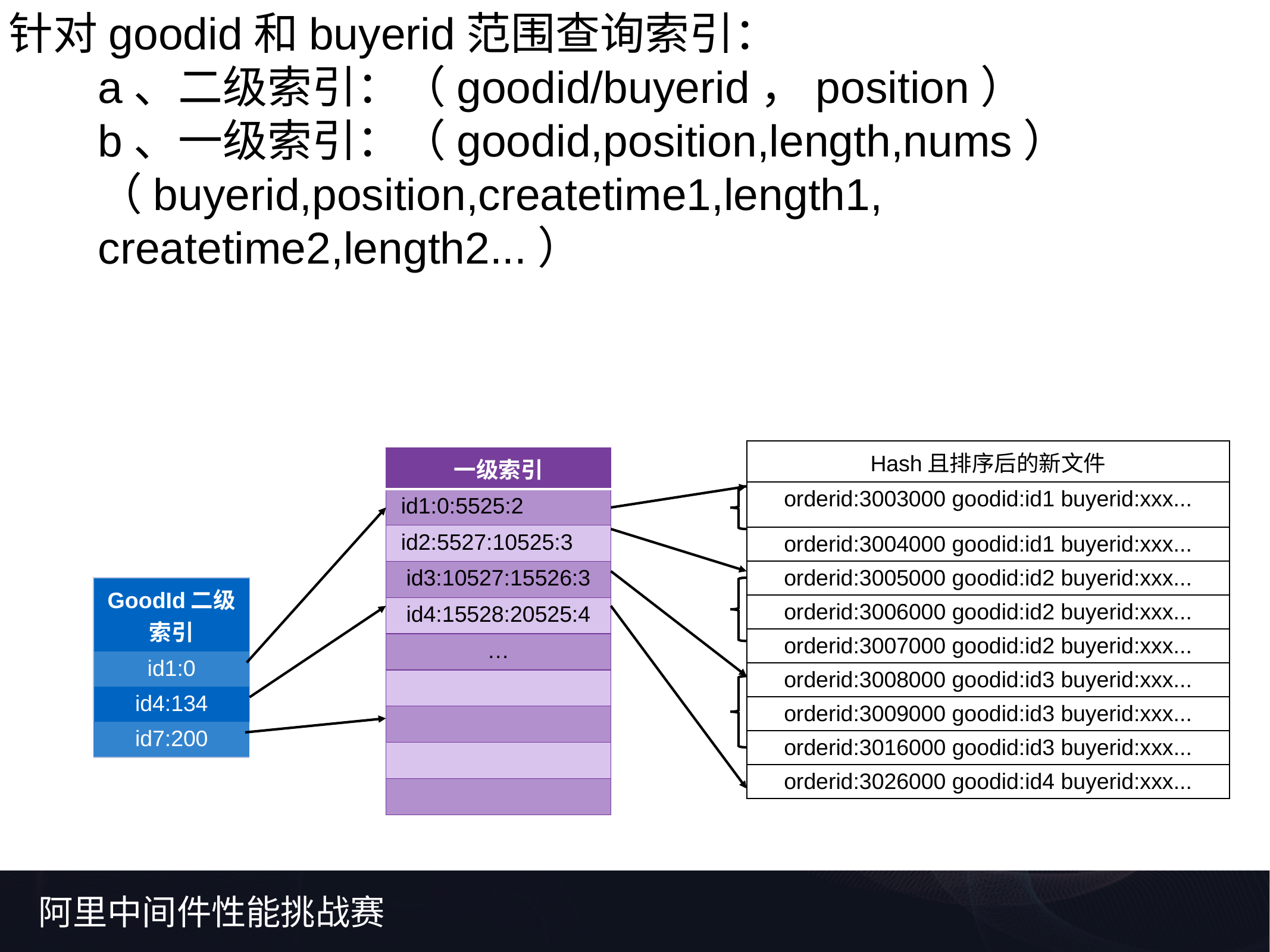

针对goodid和buyerid范围查询索引：
	a、二级索引：（goodid/buyerid，position）
	b、一级索引：（goodid,position,length,nums）
	（buyerid,position,createtime1,length1,
	createtime2,length2...）

| Hash且排序后的新文件 |
| --- |
| orderid:3003000 goodid:id1 buyerid:xxx... |
| orderid:3004000 goodid:id1 buyerid:xxx... |
| orderid:3005000 goodid:id2 buyerid:xxx... |
| orderid:3006000 goodid:id2 buyerid:xxx... |
| orderid:3007000 goodid:id2 buyerid:xxx... |
| orderid:3008000 goodid:id3 buyerid:xxx... |
| orderid:3009000 goodid:id3 buyerid:xxx... |
| orderid:3016000 goodid:id3 buyerid:xxx... |
| orderid:3026000 goodid:id4 buyerid:xxx... |
| 一级索引 |
| --- |
| id1:0:5525:2 |
| id2:5527:10525:3 |
| id3:10527:15526:3 |
| id4:15528:20525:4 |
| … |
|  |
|  |
|  |
|  |

| GoodId二级 索引 |
| --- |
| id1:0 |
| id4:134 |
| id7:200 |